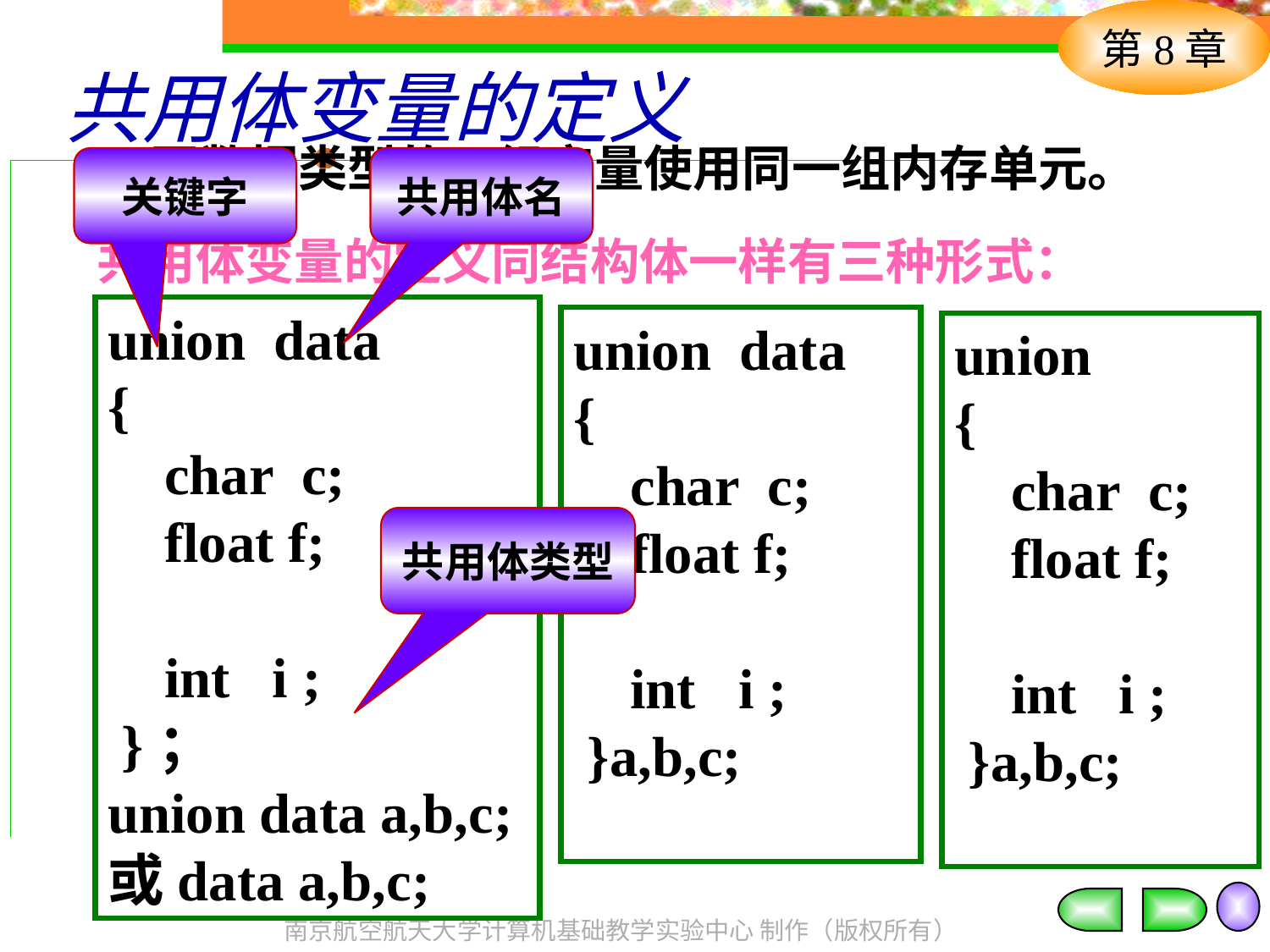

# 共用体变量的定义
不同数据类型的一组变量使用同一组内存单元。
关键字
共用体名
共用体变量的定义同结构体一样有三种形式：
union  data
{
    char  c;
    float f;
    int   i ;
 }；
union data a,b,c;
或data a,b,c;
union  data
{
    char  c;
    float f;
    int   i ;
 }a,b,c;

union
{
    char  c;
    float f;
    int   i ;
 }a,b,c;

共用体类型